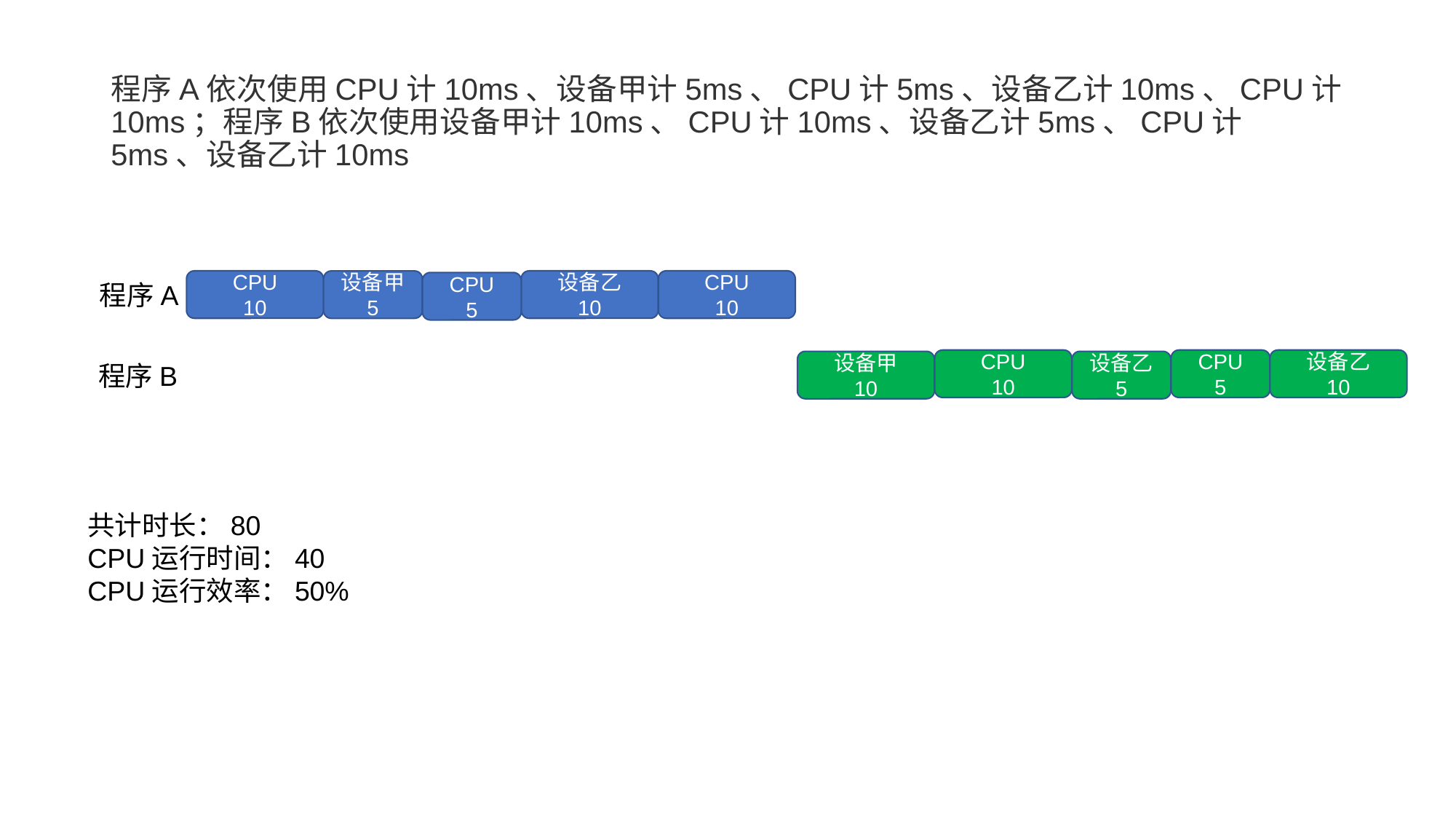

# 程序A依次使用CPU计10ms、设备甲计5ms、CPU计5ms、设备乙计10ms、CPU计10ms；程序B依次使用设备甲计10ms、CPU计10ms、设备乙计5ms、CPU计5ms、设备乙计10ms
CPU
10
CPU
10
设备乙
10
设备甲
5
程序A
CPU
5
CPU
5
设备乙
10
CPU
10
设备甲
10
设备乙
5
程序B
共计时长：80
CPU运行时间：40
CPU运行效率：50%